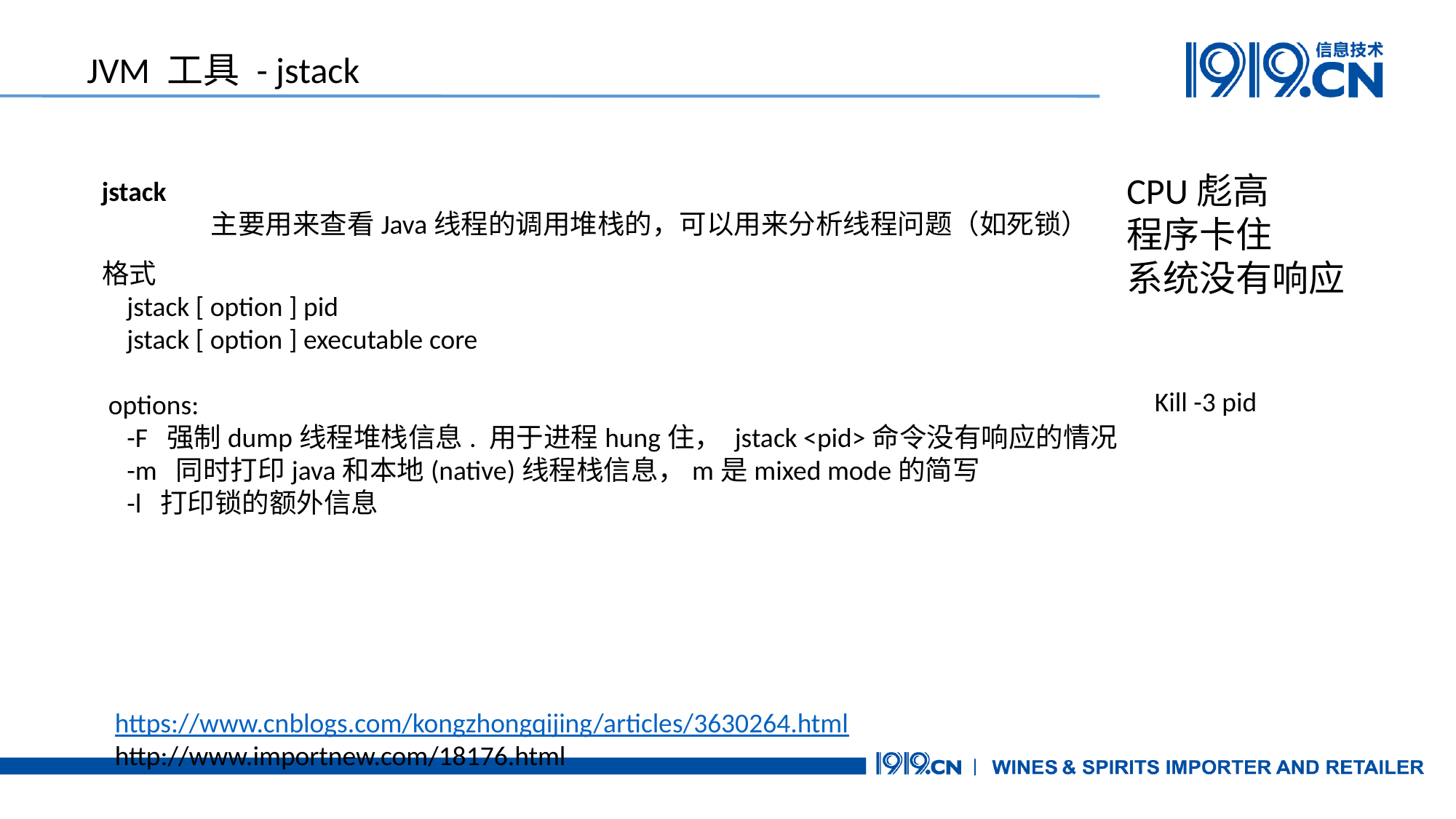

JVM 工具 - jstack
CPU彪高
程序卡住
系统没有响应
jstack
	主要用来查看Java线程的调用堆栈的，可以用来分析线程问题（如死锁）
格式
    jstack [ option ] pid
    jstack [ option ] executable core
 options:
    -F  强制dump线程堆栈信息. 用于进程hung住， jstack <pid>命令没有响应的情况
    -m  同时打印java和本地(native)线程栈信息，m是mixed mode的简写
    -l  打印锁的额外信息
Kill -3 pid

https://www.cnblogs.com/kongzhongqijing/articles/3630264.html
http://www.importnew.com/18176.html
20